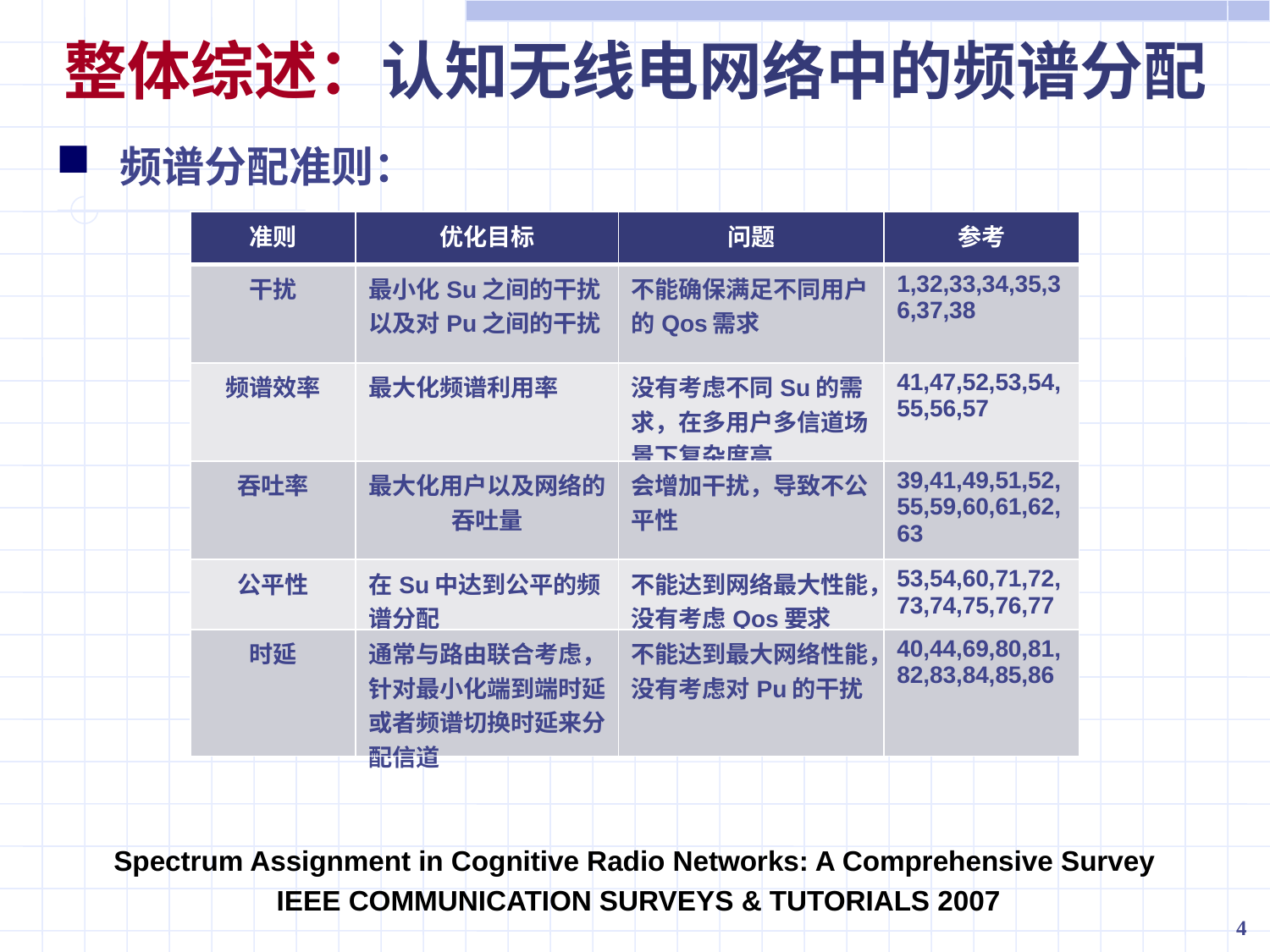

整体综述：认知无线电网络中的频谱分配
频谱分配准则：

| 准则 | 优化目标 | 问题 | 参考 |
| --- | --- | --- | --- |
| 干扰 | 最小化Su之间的干扰以及对Pu之间的干扰 | 不能确保满足不同用户的Qos需求 | 1,32,33,34,35,36,37,38 |
| 频谱效率 | 最大化频谱利用率 | 没有考虑不同Su的需求，在多用户多信道场景下复杂度高 | 41,47,52,53,54,55,56,57 |
| 吞吐率 | 最大化用户以及网络的吞吐量 | 会增加干扰，导致不公平性 | 39,41,49,51,52,55,59,60,61,62,63 |
| 公平性 | 在Su中达到公平的频谱分配 | 不能达到网络最大性能，没有考虑Qos要求 | 53,54,60,71,72,73,74,75,76,77 |
| 时延 | 通常与路由联合考虑，针对最小化端到端时延或者频谱切换时延来分配信道 | 不能达到最大网络性能，没有考虑对Pu的干扰 | 40,44,69,80,81,82,83,84,85,86 |
Spectrum Assignment in Cognitive Radio Networks: A Comprehensive Survey
 IEEE COMMUNICATION SURVEYS & TUTORIALS 2007
4